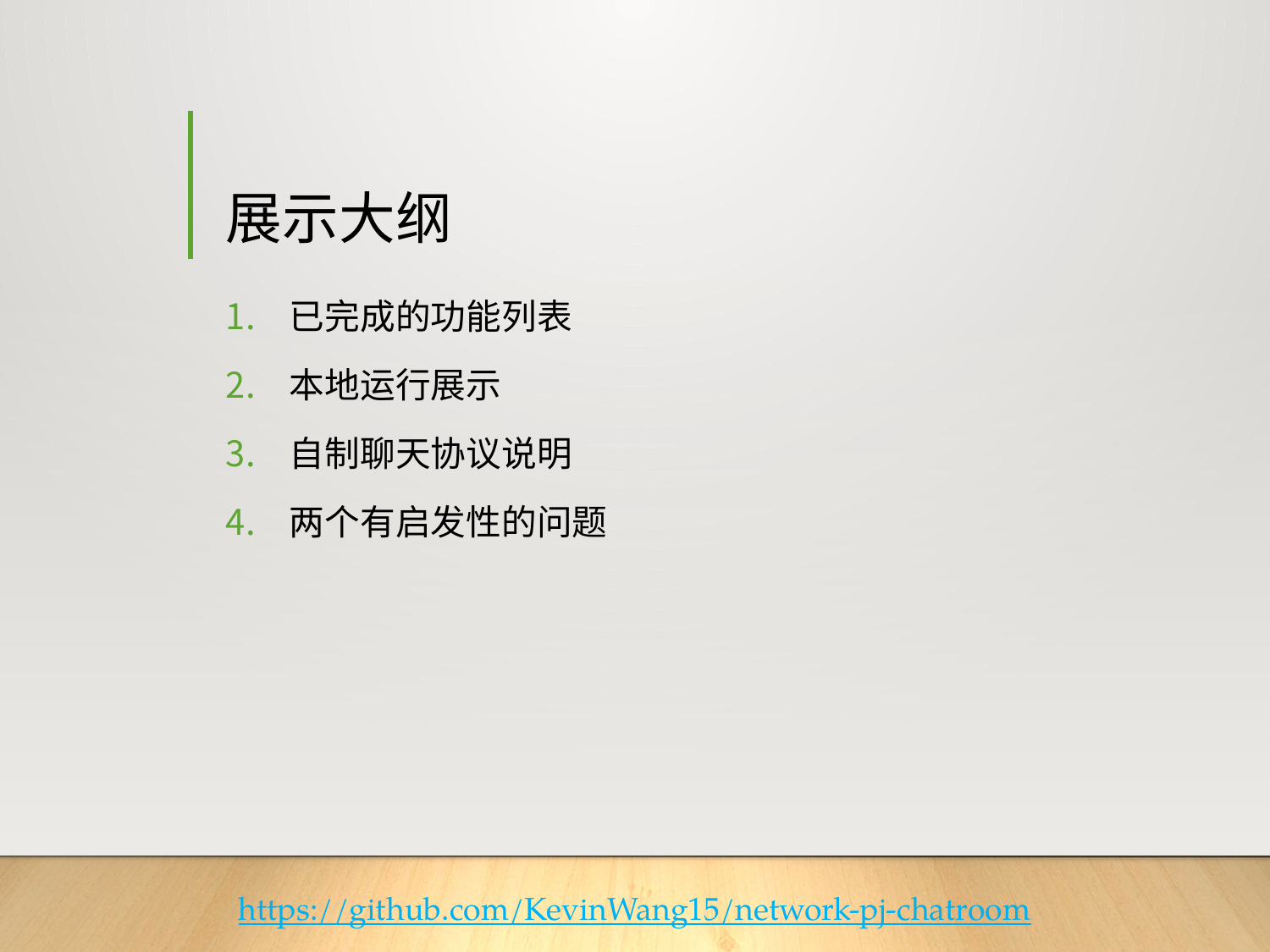

# 展示大纲
已完成的功能列表
本地运行展示
自制聊天协议说明
两个有启发性的问题

https://github.com/KevinWang15/network-pj-chatroom